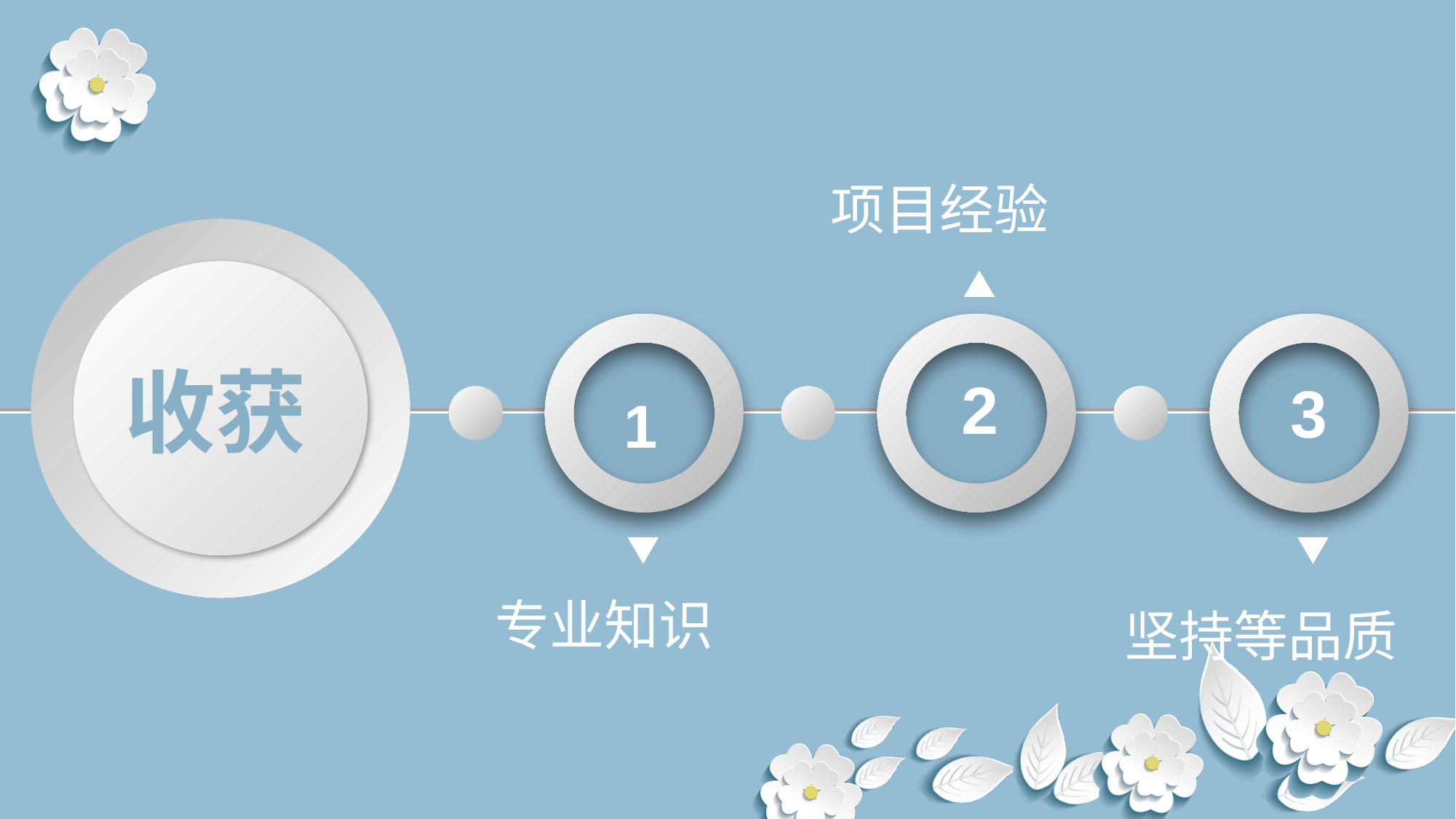

项目经验

收获

2
3
1

专业知识
坚持等品质

延时符